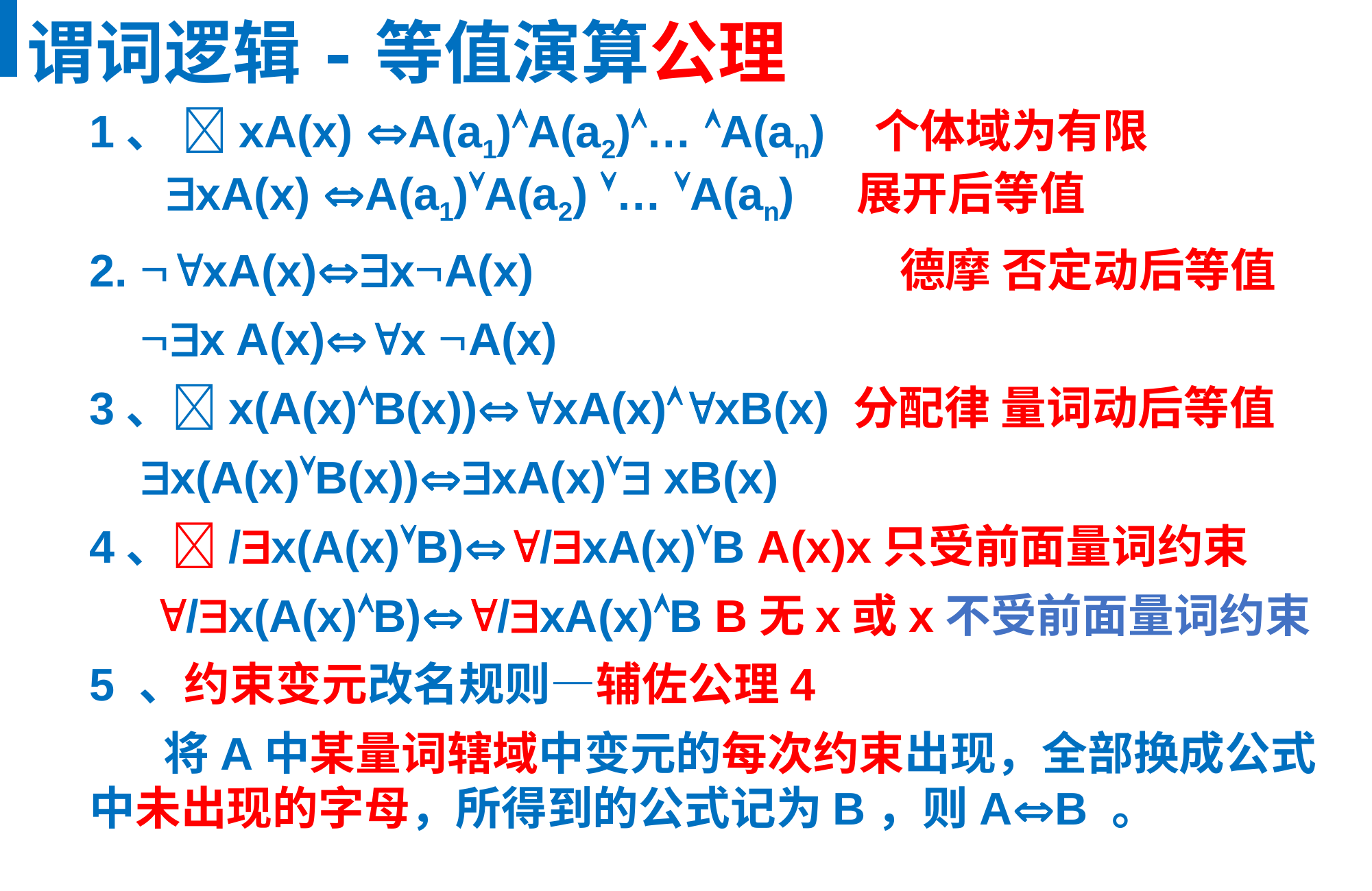

谓词逻辑-等值演算公理
1、 ∀xA(x) ⇔A(a1)∧A(a2)∧… ∧A(an)   个体域为有限
      ∃xA(x) ⇔A(a1)∨A(a2) ∨… ∨A(an)    展开后等值
2. ¬∀xA(x)⇔∃x¬A(x)                            德摩 否定动后等值
    ¬∃x A(x)⇔∀x ¬A(x)
3、∀x(A(x)∧B(x))⇔∀xA(x)∧∀xB(x) 分配律 量词动后等值
    ∃x(A(x)∨B(x))⇔∃xA(x)∨∃ xB(x)
4、∀/∃x(A(x)∨B)⇔∀/∃xA(x)∨B A(x)x只受前面量词约束
     ∀/∃x(A(x)∧B)⇔∀/∃xA(x)∧B B无x或x不受前面量词约束
5 、约束变元改名规则—辅佐公理4
      将A中某量词辖域中变元的每次约束出现，全部换成公式中未出现的字母，所得到的公式记为B，则A⇔B 。